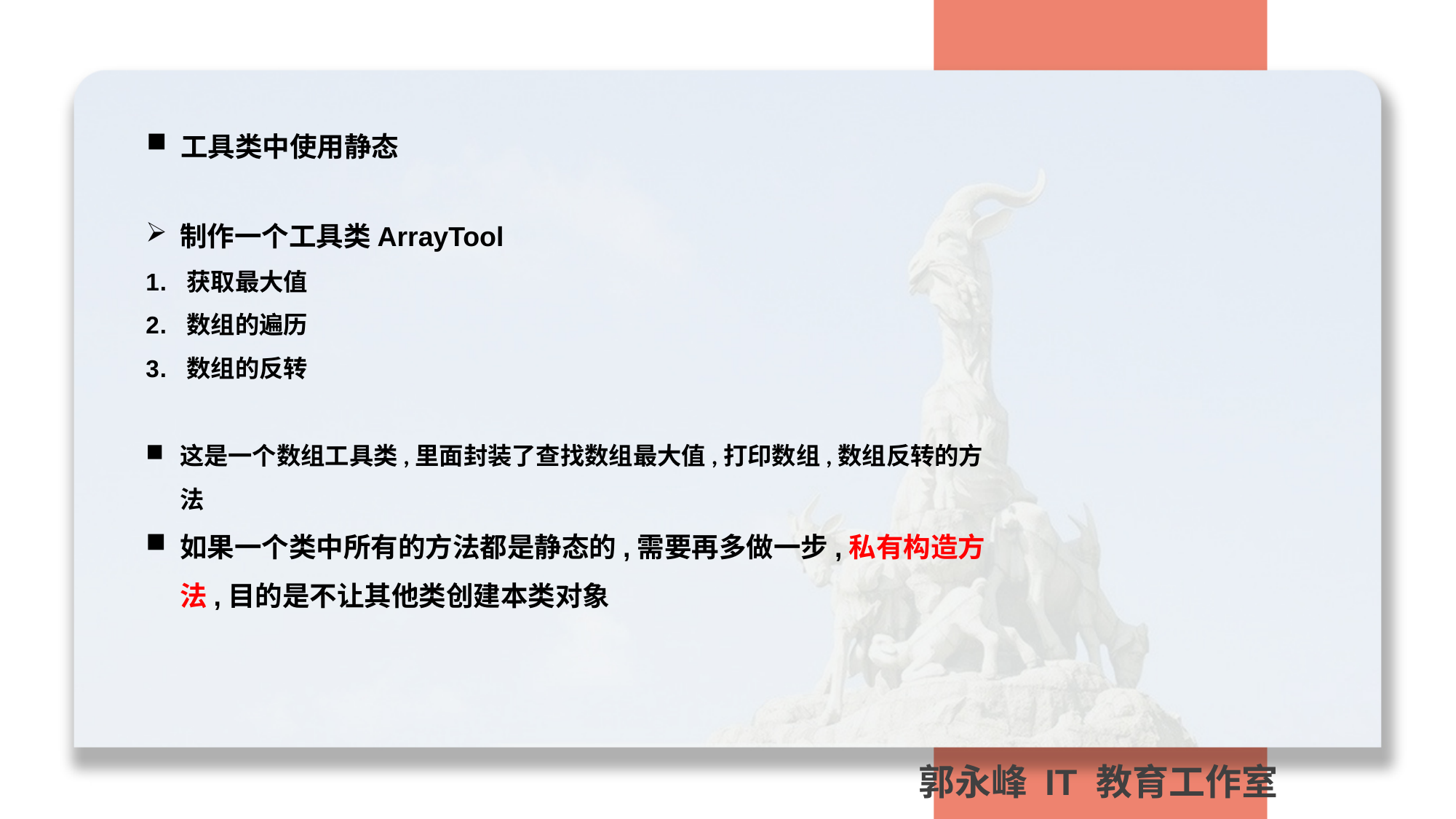

工具类中使用静态
制作一个工具类ArrayTool
获取最大值
数组的遍历
数组的反转

这是一个数组工具类,里面封装了查找数组最大值,打印数组,数组反转的方法
如果一个类中所有的方法都是静态的,需要再多做一步,私有构造方法,目的是不让其他类创建本类对象